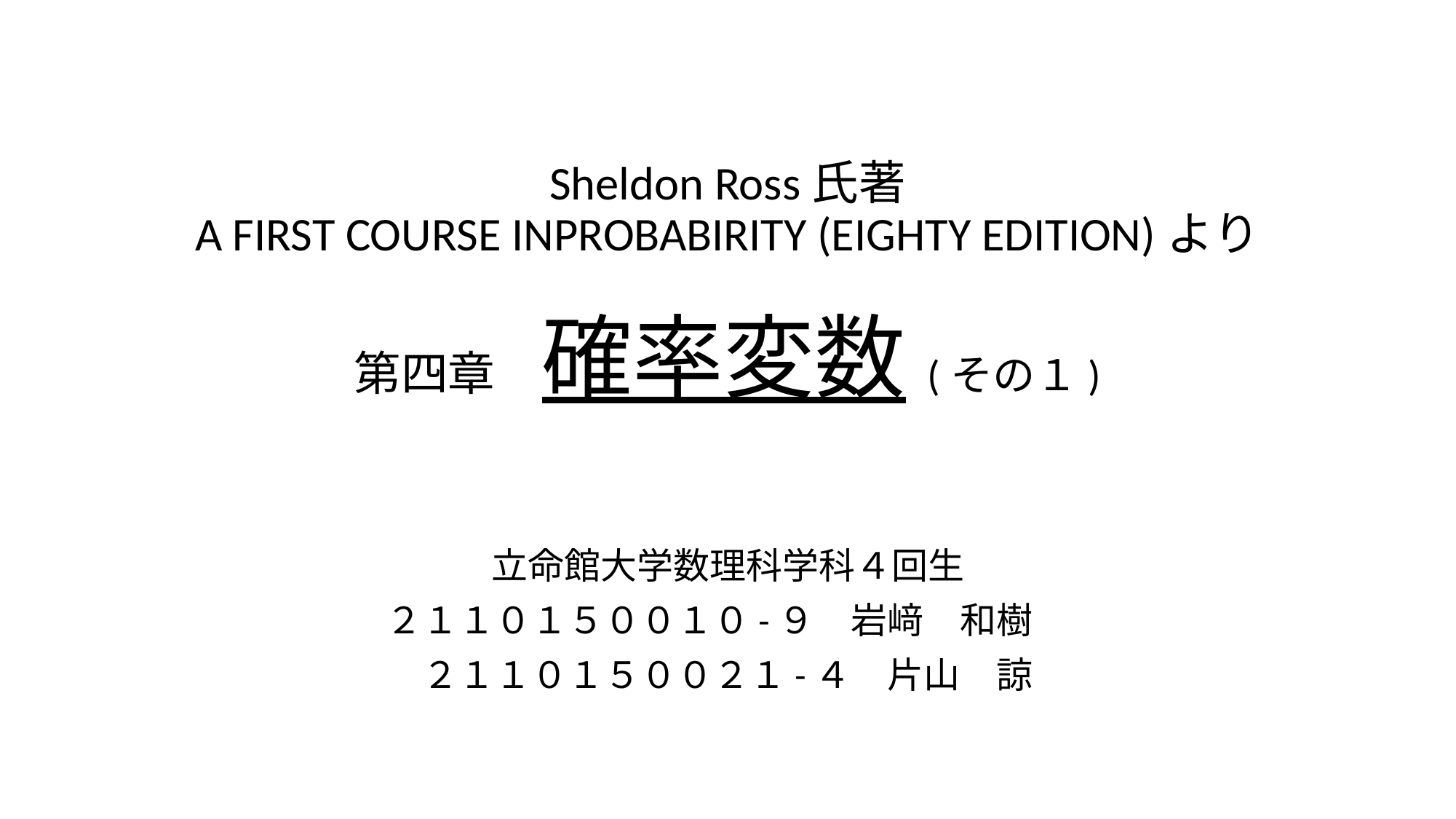

# Sheldon Ross氏著 A FIRST COURSE INPROBABIRITY (EIGHTY EDITION)より 第四章　確率変数(その１)
立命館大学数理科学科４回生
２１１０１５００１０-９　岩﨑　和樹
２１１０１５００２１-４　片山　諒